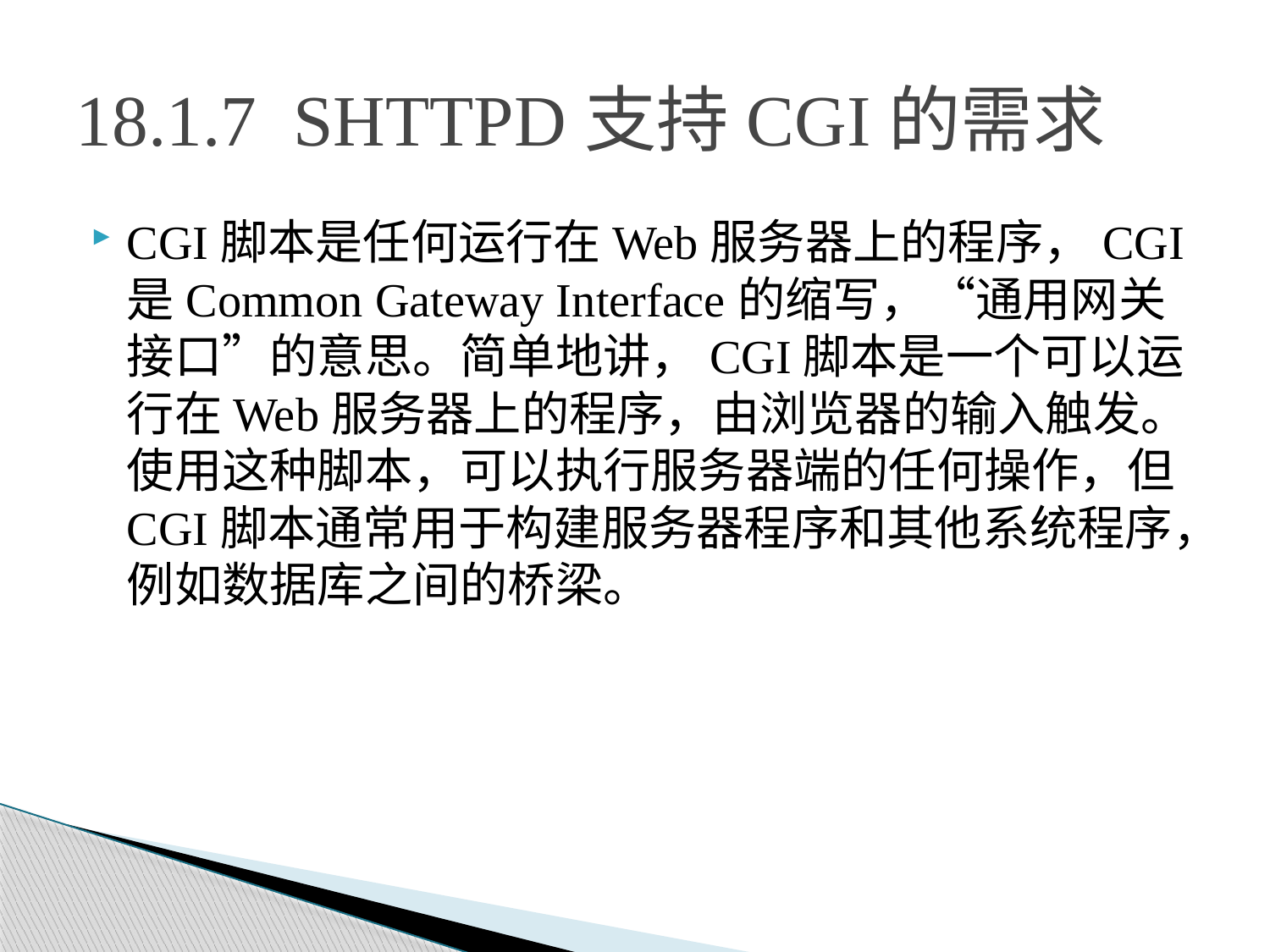

# 18.1.7  SHTTPD支持CGI的需求
CGI脚本是任何运行在Web服务器上的程序，CGI是Common Gateway Interface的缩写，“通用网关接口”的意思。简单地讲，CGI脚本是一个可以运行在Web服务器上的程序，由浏览器的输入触发。使用这种脚本，可以执行服务器端的任何操作，但CGI脚本通常用于构建服务器程序和其他系统程序，例如数据库之间的桥梁。